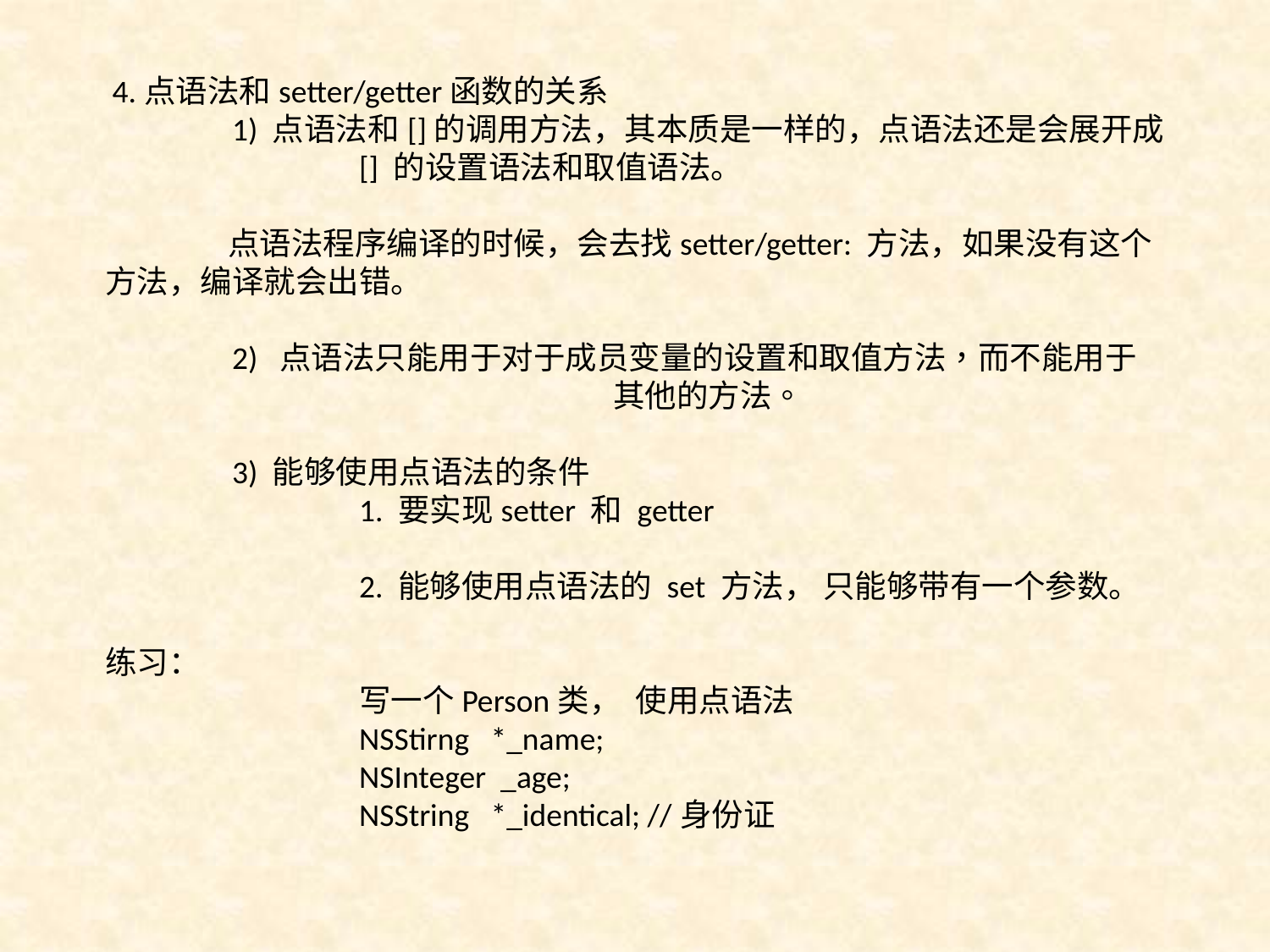

4.点语法和setter/getter函数的关系
	1) 点语法和[]的调用方法，其本质是一样的，点语法还是会展开成
		[] 的设置语法和取值语法。

                点语法程序编译的时候，会去找setter/getter: 方法，如果没有这个方法，编译就会出错。

	2)  点语法只能用于对于成员变量的设置和取值方法，而不能用于
				其他的方法。

	3) 能够使用点语法的条件
		1. 要实现setter 和 getter

		2. 能够使用点语法的 set 方法， 只能够带有一个参数。

练习：
		写一个Person类，  使用点语法
		NSStirng   *_name;
		NSInteger  _age;
		NSString   *_identical; //身份证